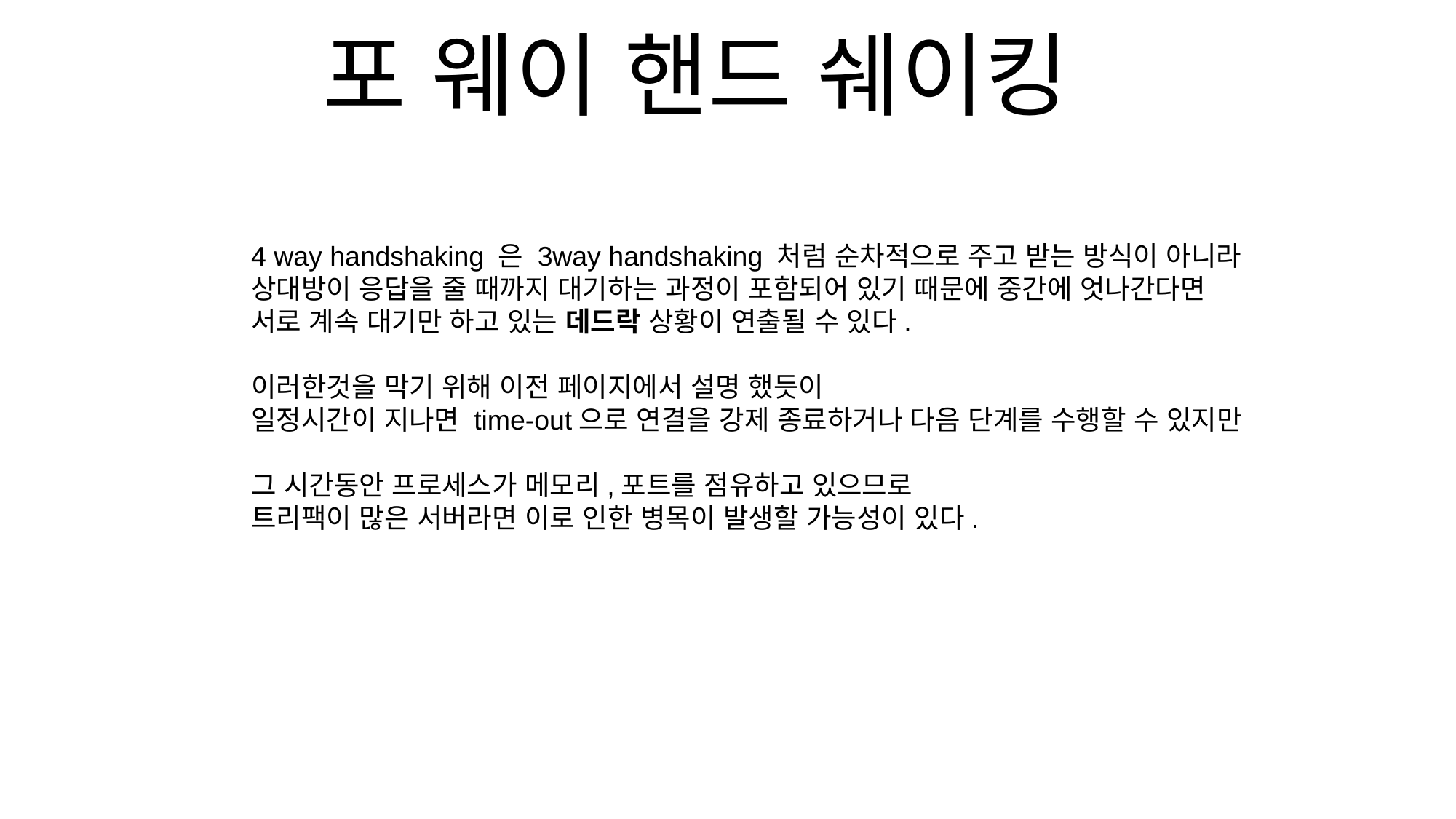

# 포 웨이 핸드 쉐이킹
4 way handshaking 은 3way handshaking 처럼 순차적으로 주고 받는 방식이 아니라
상대방이 응답을 줄 때까지 대기하는 과정이 포함되어 있기 때문에 중간에 엇나간다면
서로 계속 대기만 하고 있는 데드락 상황이 연출될 수 있다.

이러한것을 막기 위해 이전 페이지에서 설명 했듯이
일정시간이 지나면 time-out으로 연결을 강제 종료하거나 다음 단계를 수행할 수 있지만

그 시간동안 프로세스가 메모리,포트를 점유하고 있으므로
트리팩이 많은 서버라면 이로 인한 병목이 발생할 가능성이 있다.